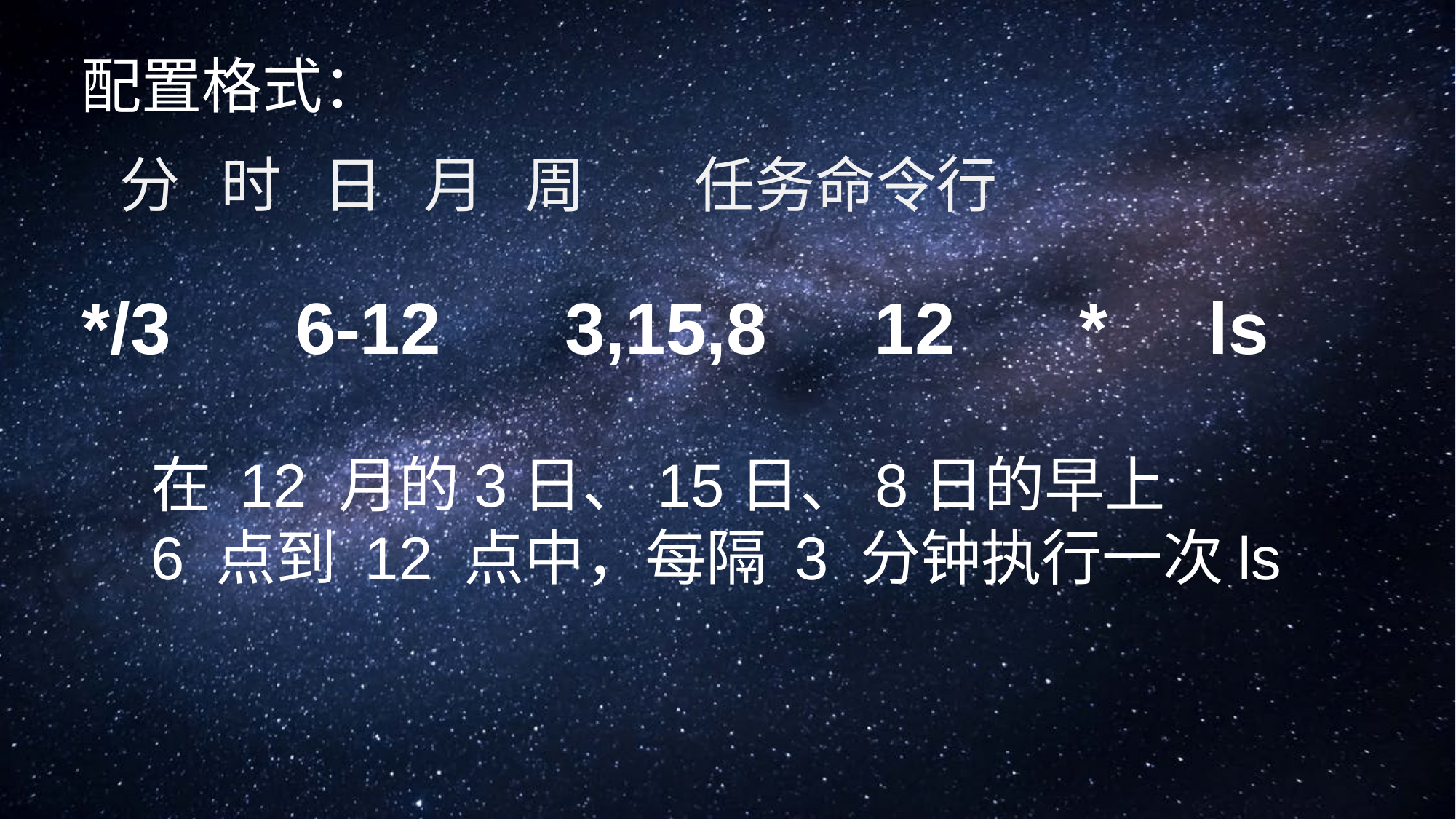

配置格式：
分   时   日   月   周        任务命令行
*/3　 6-12　 3,15,8　12　 *     ls
在 12 月的3日、15日、8日的早上 6 点到 12 点中，每隔 3 分钟执行一次ls